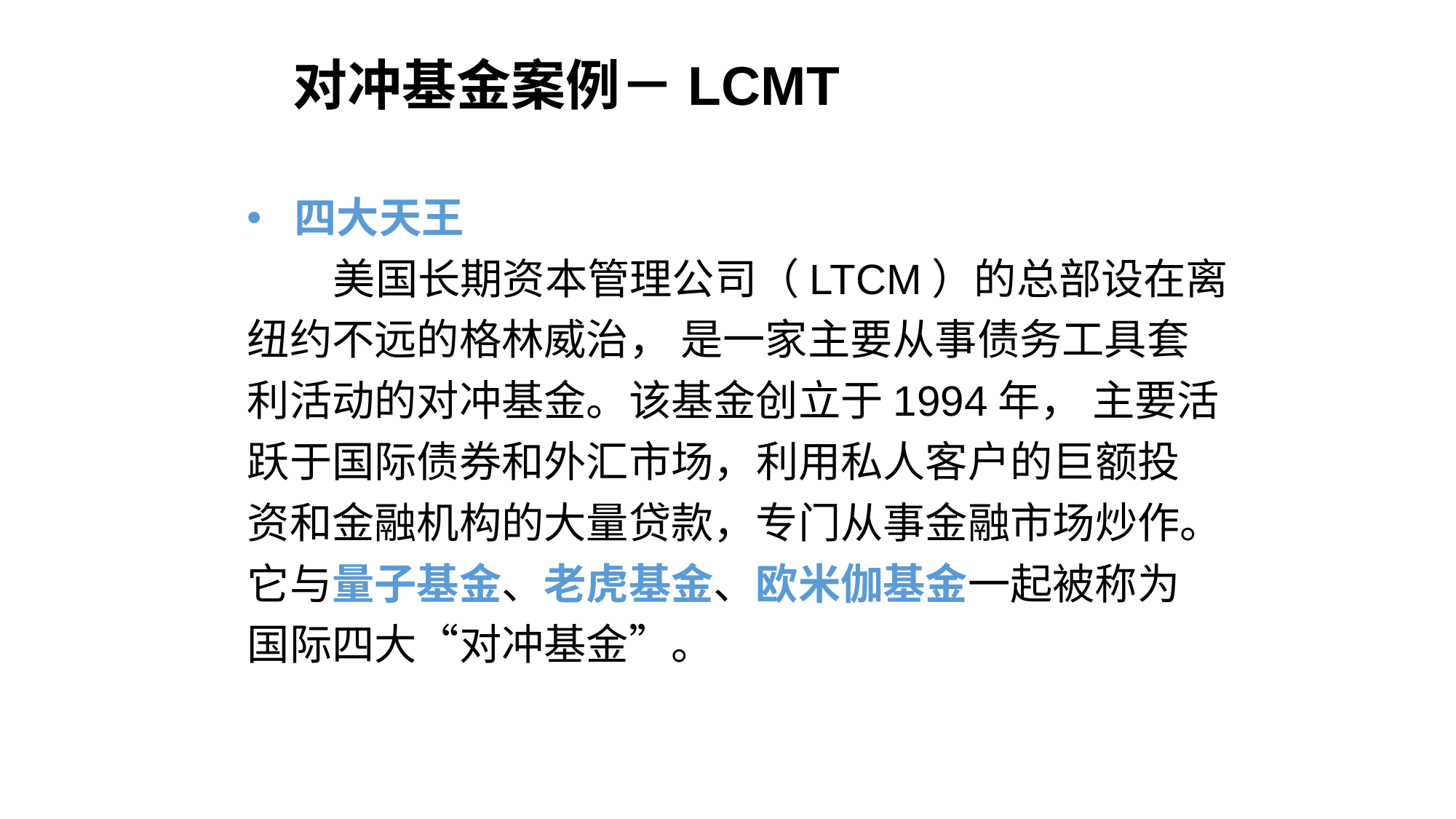

对冲基金案例－LCMT
 四大天王
        美国长期资本管理公司（LTCM）的总部设在离
纽约不远的格林威治， 是一家主要从事债务工具套
利活动的对冲基金。该基金创立于1994年， 主要活
跃于国际债券和外汇市场，利用私人客户的巨额投
资和金融机构的大量贷款，专门从事金融市场炒作。
它与量子基金、老虎基金、欧米伽基金一起被称为
国际四大“对冲基金”。